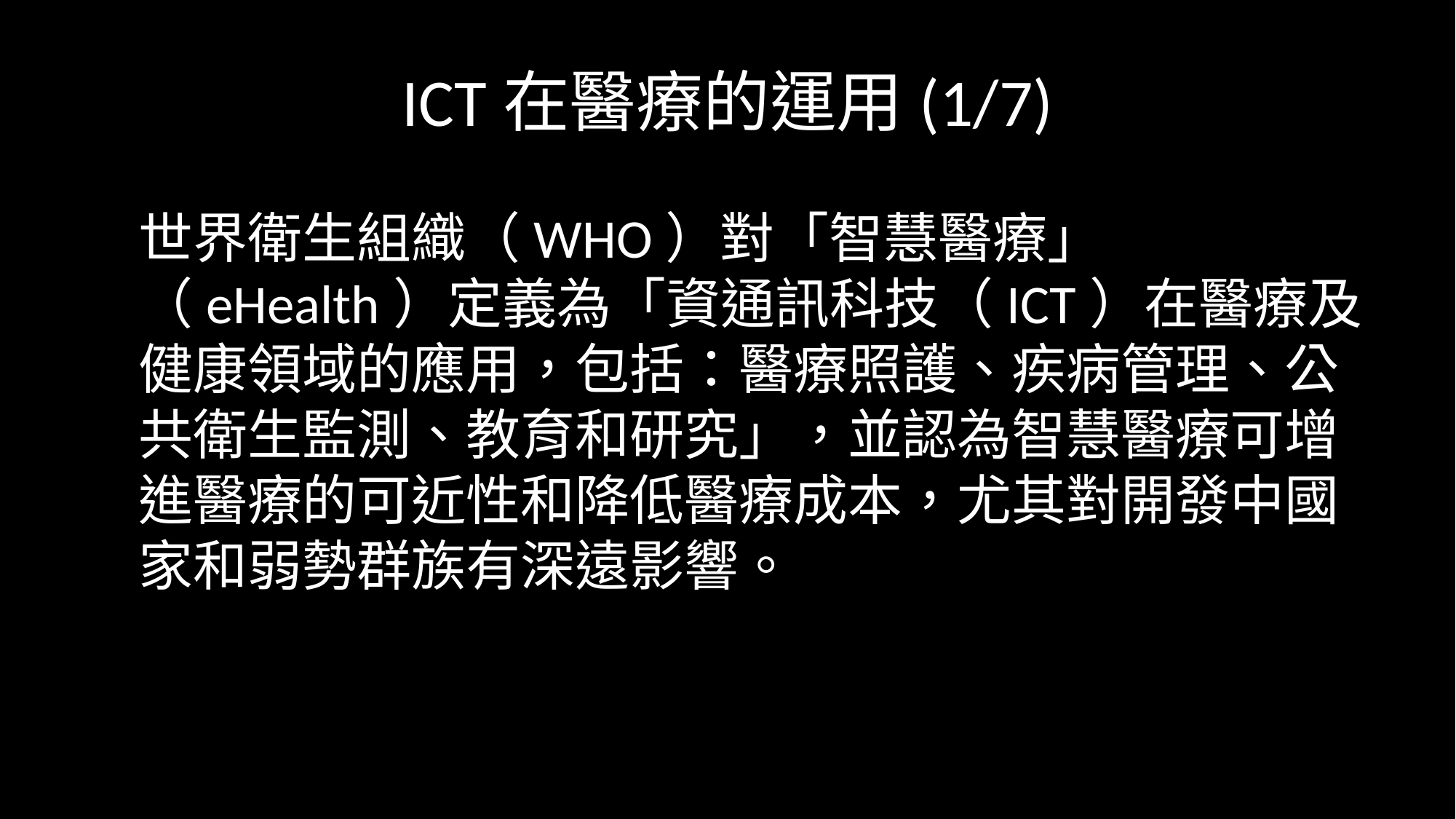

# ICT在醫療的運用(1/7)
世界衛生組織（WHO）對「智慧醫療」（eHealth）定義為「資通訊科技（ICT）在醫療及健康領域的應用，包括：醫療照護、疾病管理、公共衛生監測、教育和研究」，並認為智慧醫療可增進醫療的可近性和降低醫療成本，尤其對開發中國家和弱勢群族有深遠影響。